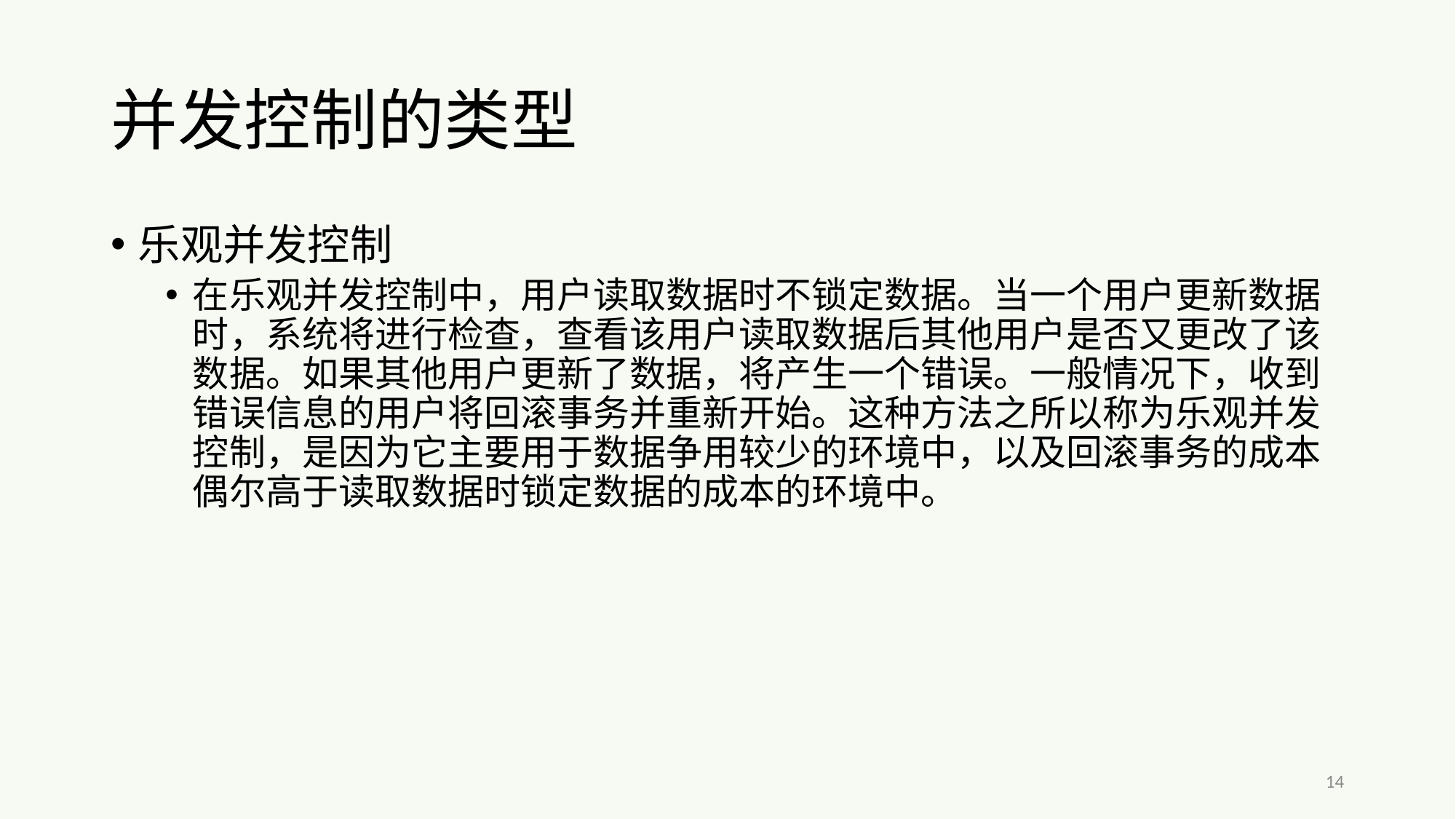

# 并发控制的类型
乐观并发控制
在乐观并发控制中，用户读取数据时不锁定数据。当一个用户更新数据时，系统将进行检查，查看该用户读取数据后其他用户是否又更改了该数据。如果其他用户更新了数据，将产生一个错误。一般情况下，收到错误信息的用户将回滚事务并重新开始。这种方法之所以称为乐观并发控制，是因为它主要用于数据争用较少的环境中，以及回滚事务的成本偶尔高于读取数据时锁定数据的成本的环境中。

14